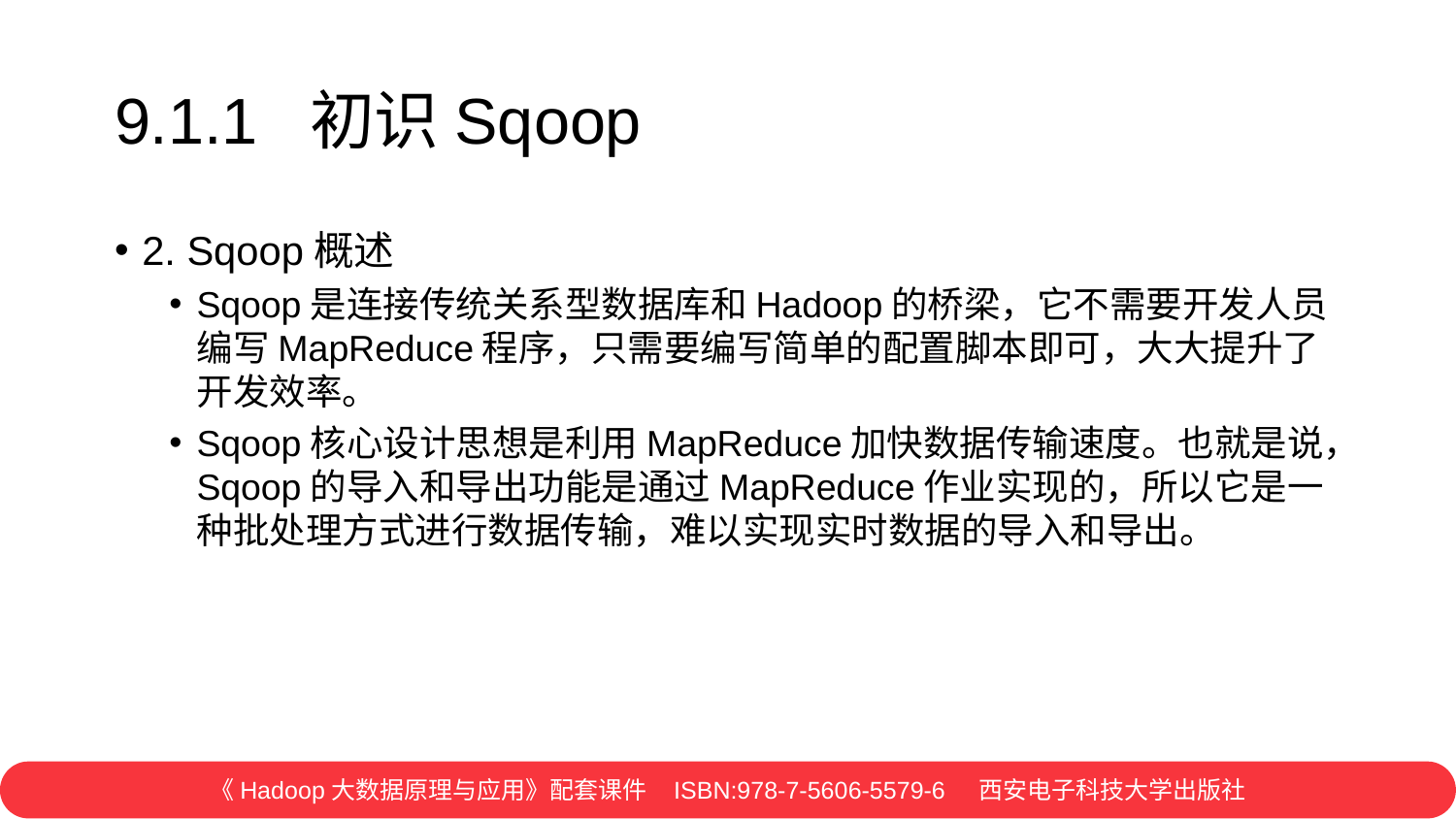

# 9.1.1  初识Sqoop
2. Sqoop概述
Sqoop是连接传统关系型数据库和Hadoop的桥梁，它不需要开发人员编写MapReduce程序，只需要编写简单的配置脚本即可，大大提升了开发效率。
Sqoop核心设计思想是利用MapReduce加快数据传输速度。也就是说，Sqoop的导入和导出功能是通过MapReduce作业实现的，所以它是一种批处理方式进行数据传输，难以实现实时数据的导入和导出。